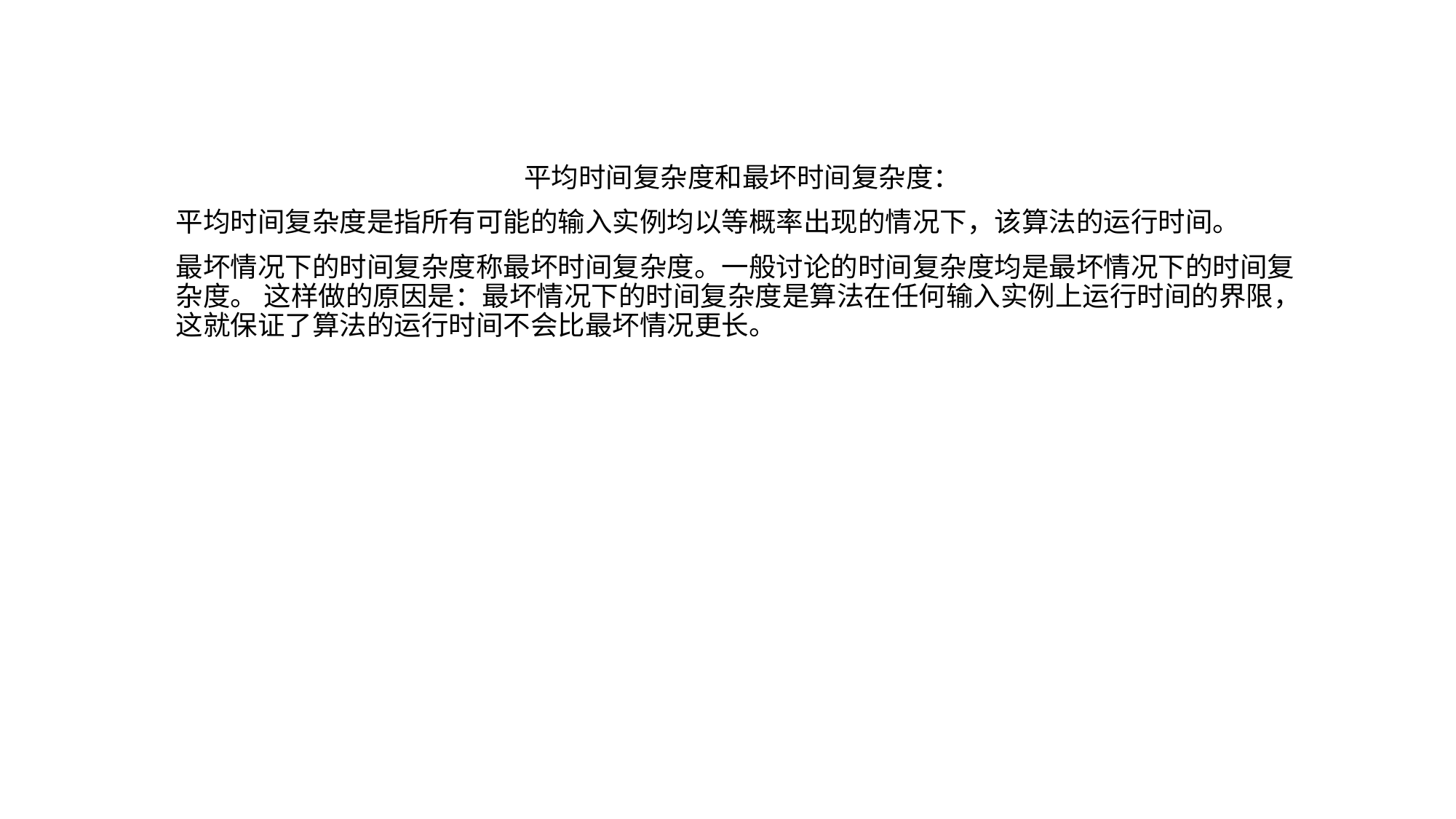

平均时间复杂度和最坏时间复杂度：
平均时间复杂度是指所有可能的输入实例均以等概率出现的情况下，该算法的运行时间。
最坏情况下的时间复杂度称最坏时间复杂度。一般讨论的时间复杂度均是最坏情况下的时间复杂度。 这样做的原因是：最坏情况下的时间复杂度是算法在任何输入实例上运行时间的界限，这就保证了算法的运行时间不会比最坏情况更长。